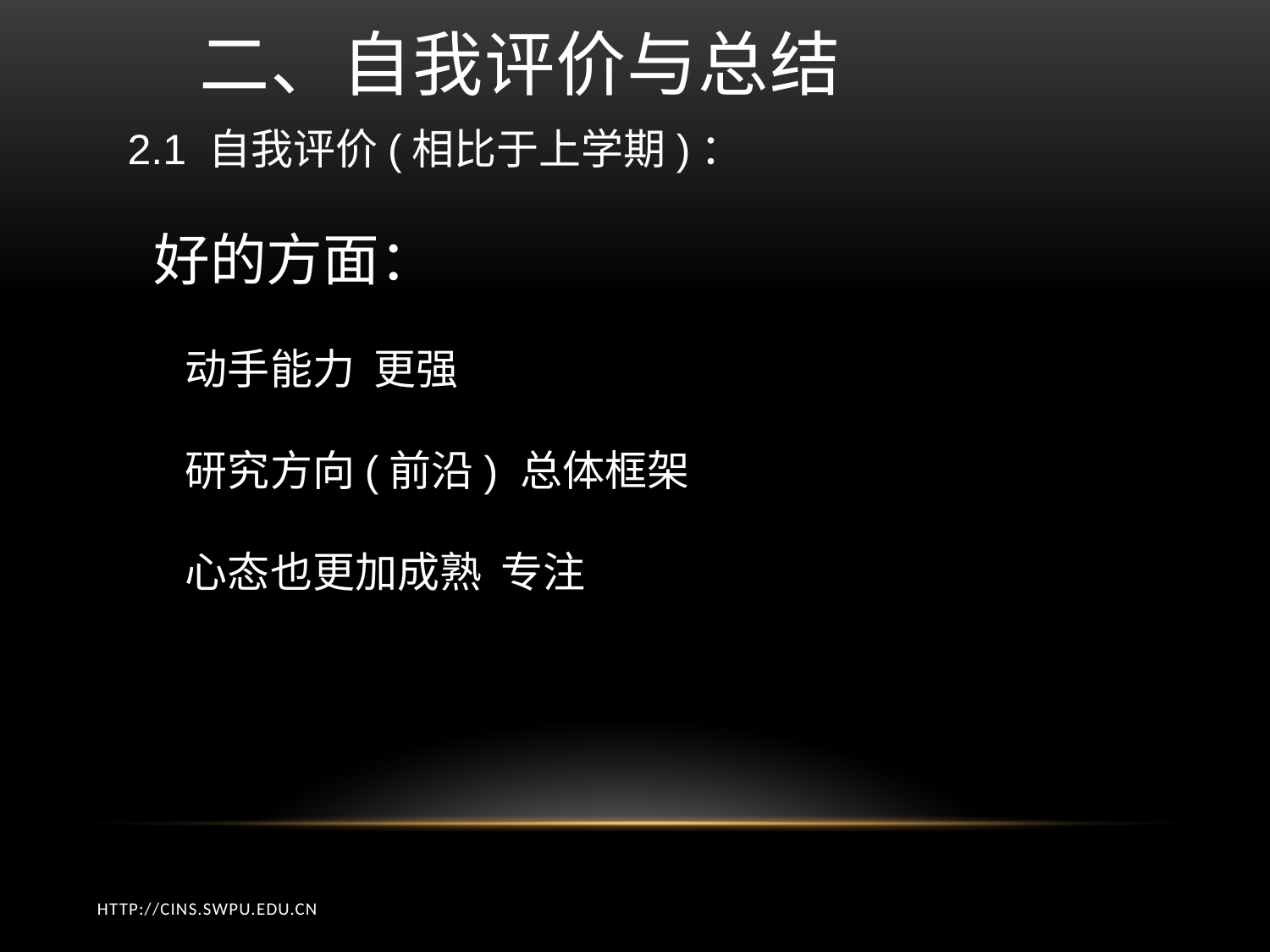

# 二、自我评价与总结
2.1 自我评价(相比于上学期)：

 好的方面：

     动手能力  更强

     研究方向(前沿) 总体框架

     心态也更加成熟  专注

http://cins.swpu.edu.cn
11